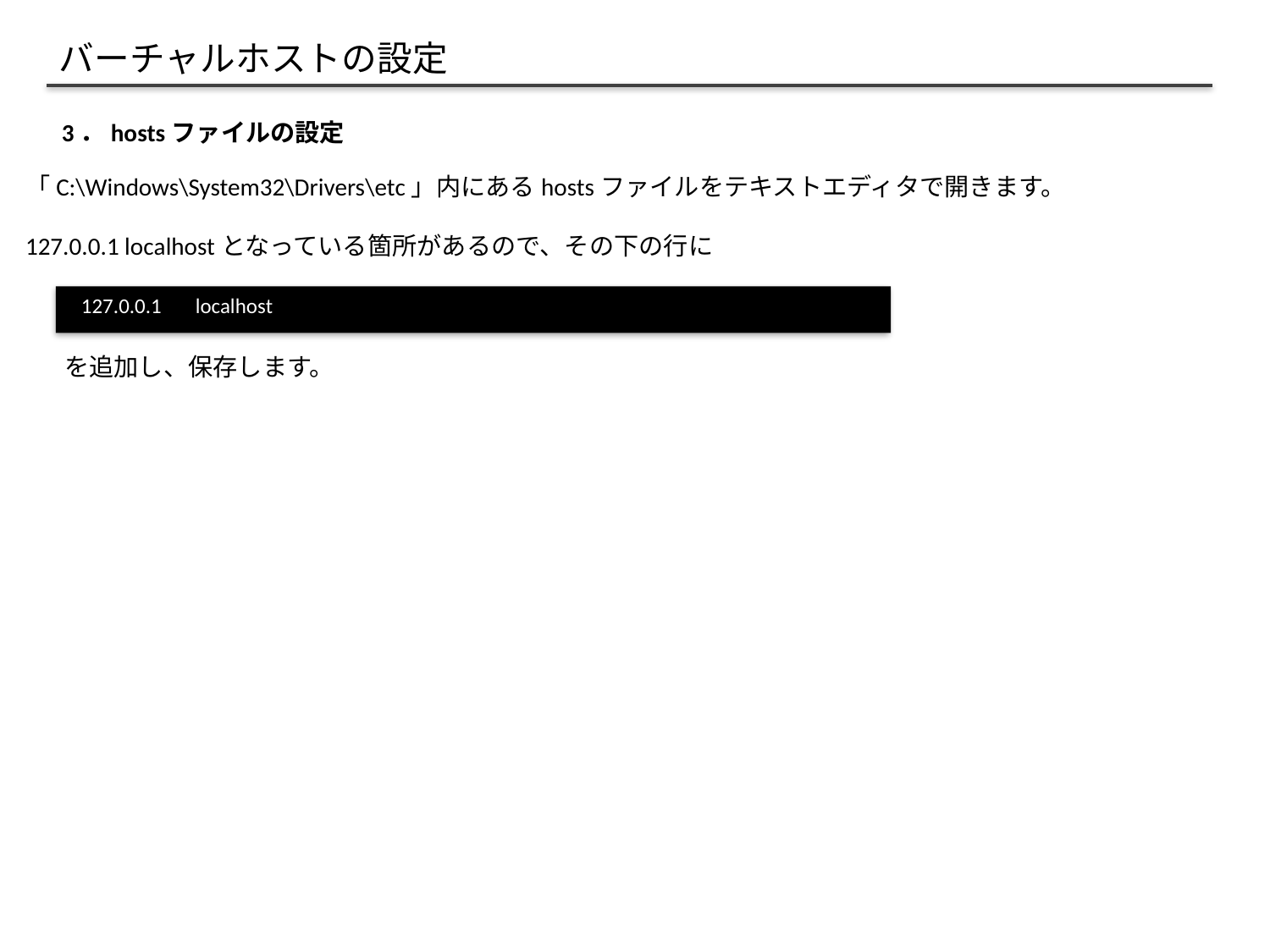

バーチャルホストの設定
3．hostsファイルの設定
「C:\Windows\System32\Drivers\etc」内にあるhostsファイルをテキストエディタで開きます。

127.0.0.1 localhostとなっている箇所があるので、その下の行に

127.0.0.1       localhost
を追加し、保存します。